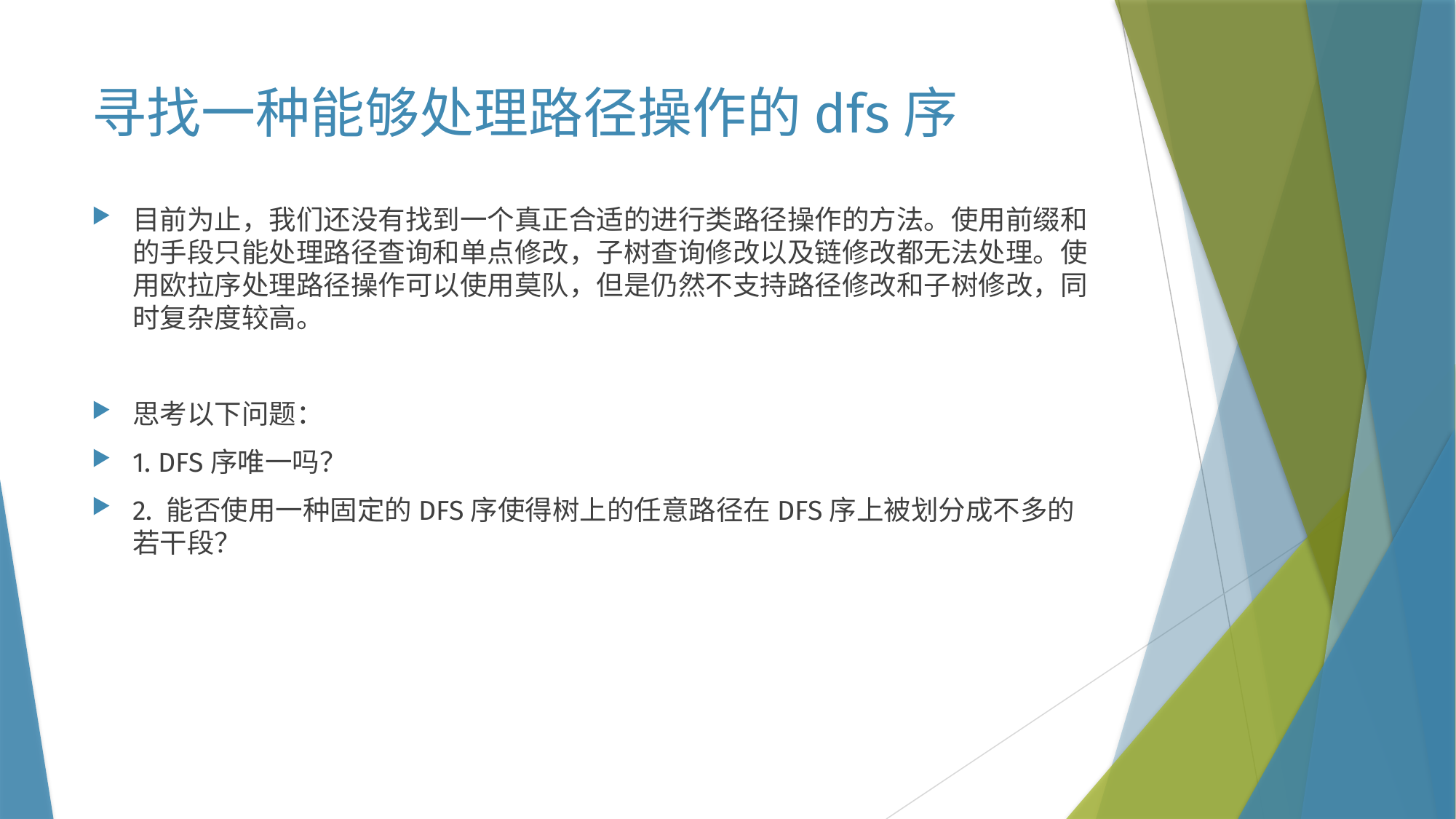

# 寻找一种能够处理路径操作的dfs序
目前为止，我们还没有找到一个真正合适的进行类路径操作的方法。使用前缀和的手段只能处理路径查询和单点修改，子树查询修改以及链修改都无法处理。使用欧拉序处理路径操作可以使用莫队，但是仍然不支持路径修改和子树修改，同时复杂度较高。

思考以下问题：
1. DFS序唯一吗？
2. 能否使用一种固定的DFS序使得树上的任意路径在DFS序上被划分成不多的若干段？